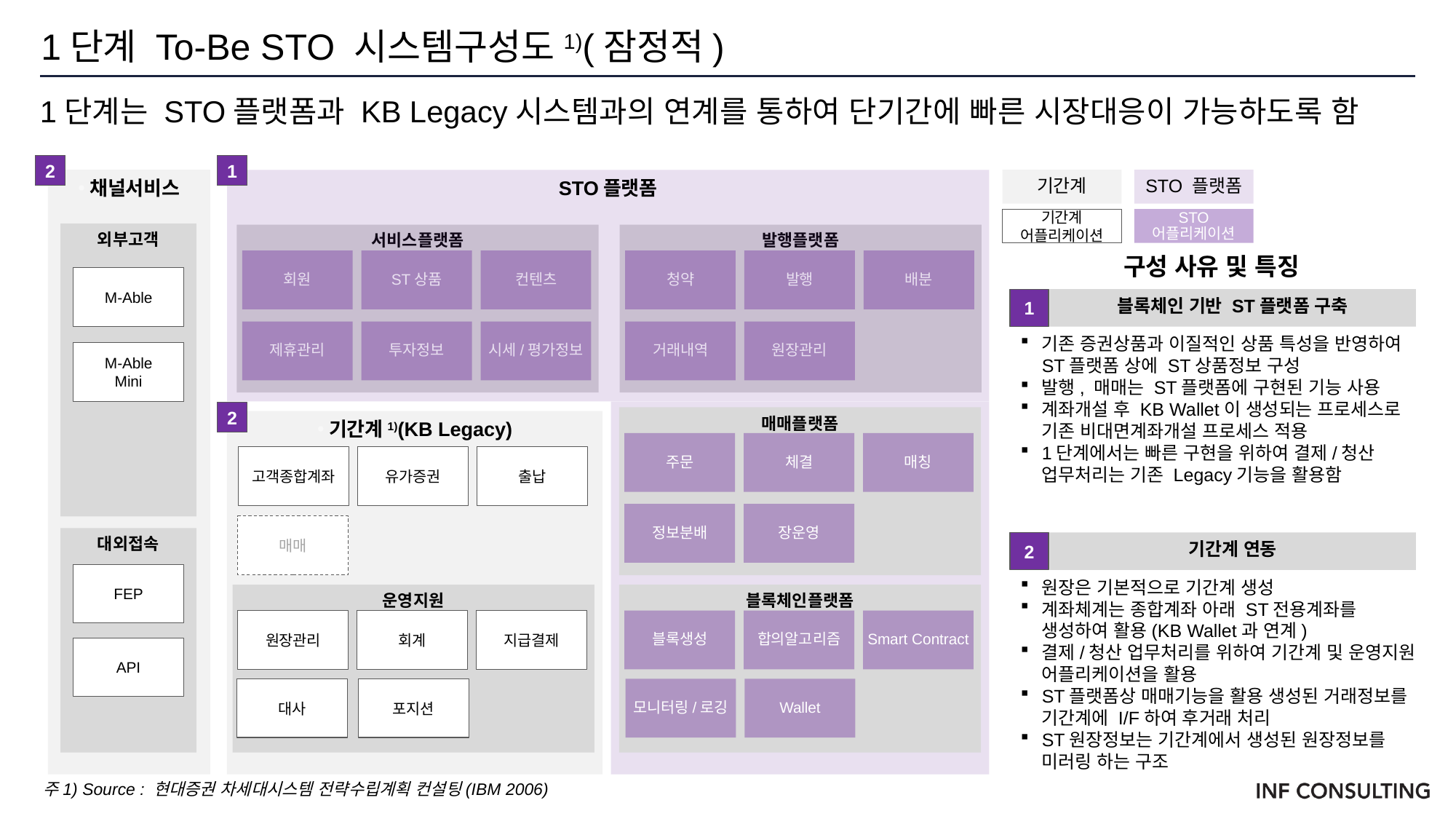

# 1단계 To-Be STO 시스템구성도1)(잠정적)
1단계는 STO플랫폼과 KB Legacy시스템과의 연계를 통하여 단기간에 빠른 시장대응이 가능하도록 함
2
1
채널서비스
STO플랫폼
외부고객
서비스플랫폼
발행플랫폼
회원
ST상품
컨텐츠
청약
발행
배분
M-Able
제휴관리
투자정보
시세/평가정보
거래내역
원장관리
M-Able
Mini

매매플랫폼
기간계1)(KB Legacy)
주문
체결
매칭
고객종합계좌
유가증권
출납
정보분배
장운영
매매
대외접속
FEP
운영지원
블록체인플랫폼
원장관리
회계
지급결제
블록생성
합의알고리즘
Smart Contract
API
대사
포지션
모니터링/로깅
Wallet
STO 플랫폼
기간계
STO
어플리케이션
기간계 어플리케이션
구성 사유 및 특징
1
블록체인 기반 ST플랫폼 구축
기존 증권상품과 이질적인 상품 특성을 반영하여 ST플랫폼 상에 ST상품정보 구성
발행, 매매는 ST플랫폼에 구현된 기능 사용
계좌개설 후 KB Wallet이 생성되는 프로세스로 기존 비대면계좌개설 프로세스 적용
1단계에서는 빠른 구현을 위하여 결제/청산 업무처리는 기존 Legacy기능을 활용함

2
2
기간계 연동
원장은 기본적으로 기간계 생성
계좌체계는 종합계좌 아래 ST전용계좌를 생성하여 활용(KB Wallet과 연계)
결제/청산 업무처리를 위하여 기간계 및 운영지원 어플리케이션을 활용
ST플랫폼상 매매기능을 활용 생성된 거래정보를 기간계에 I/F하여 후거래 처리
ST원장정보는 기간계에서 생성된 원장정보를 미러링 하는 구조
주1) Source : 현대증권 차세대시스템 전략수립계획 컨설팅(IBM 2006)